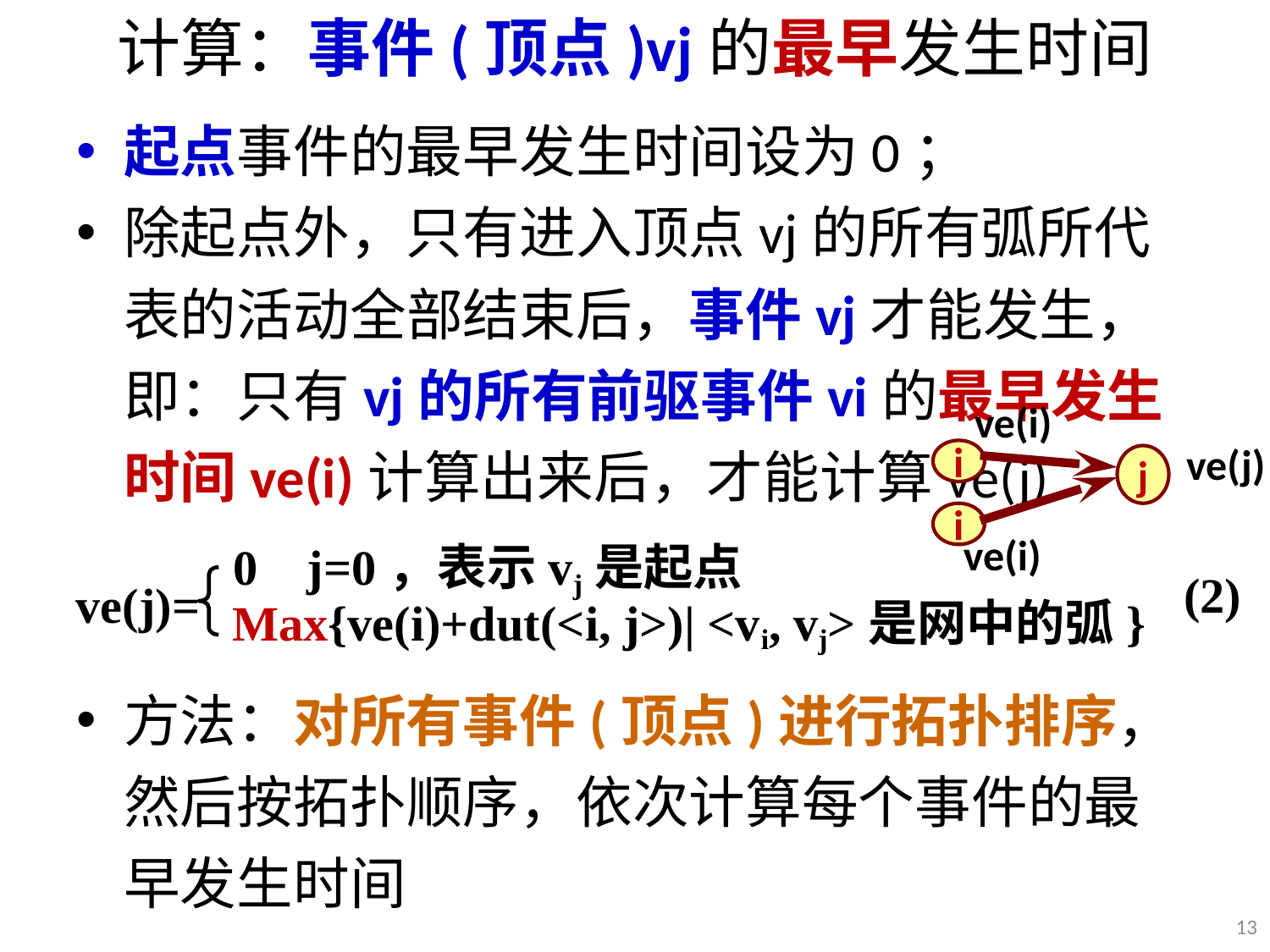

# 计算：事件(顶点)vj的最早发生时间
起点事件的最早发生时间设为0；
除起点外，只有进入顶点vj的所有弧所代表的活动全部结束后，事件vj才能发生，即：只有vj的所有前驱事件vi的最早发生时间ve(i)计算出来后，才能计算ve(j)

方法：对所有事件(顶点)进行拓扑排序，然后按拓扑顺序，依次计算每个事件的最早发生时间

ve(i)
ve(j)
i
j

i
ve(i)
0    j=0，表示vj是起点

ve(j)=
Max{ve(i)+dut(<i, j>)| <vi, vj>是网中的弧}
(2)
13